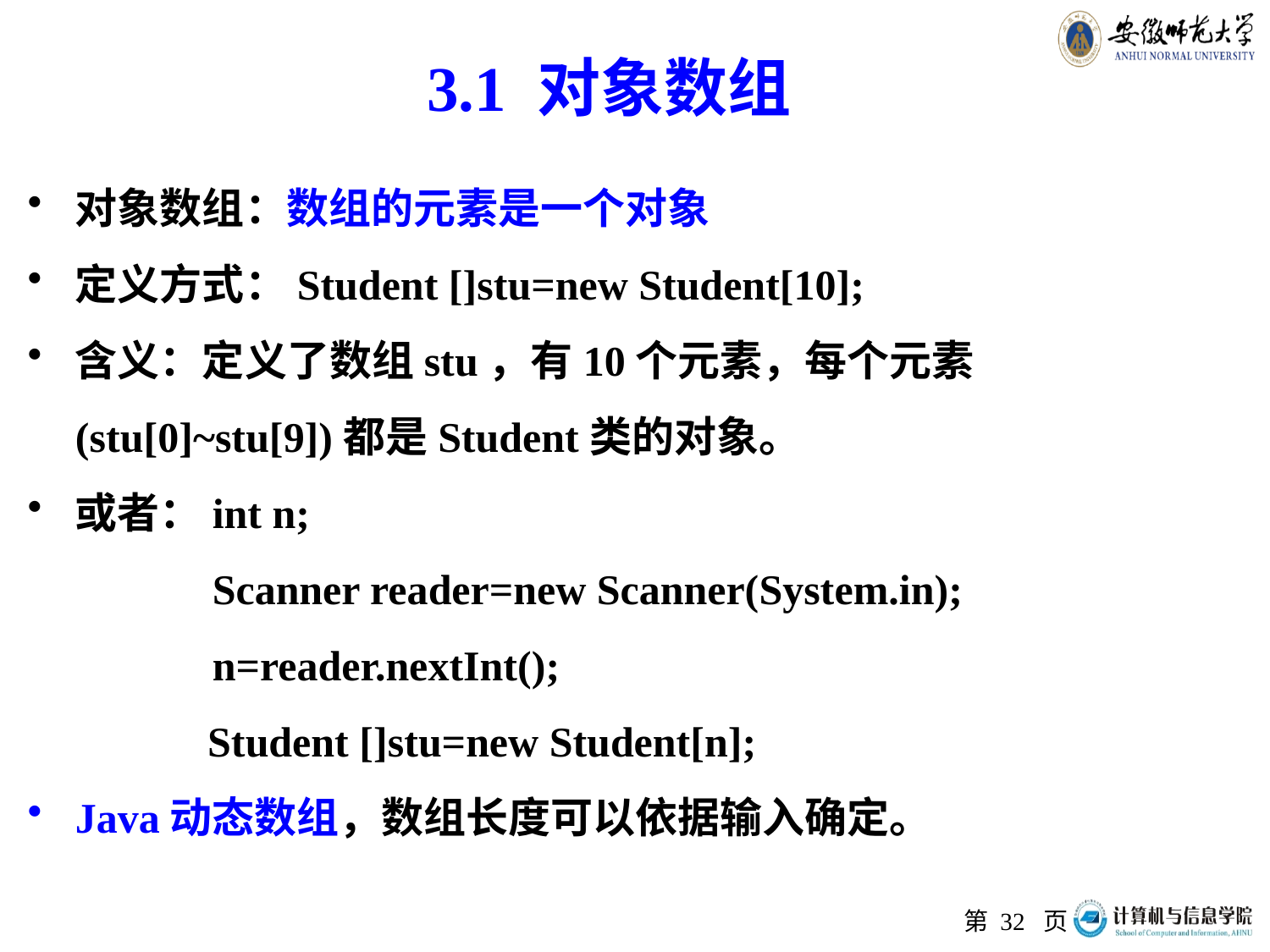

# 3.1 对象数组
对象数组：数组的元素是一个对象
定义方式：Student []stu=new Student[10];
含义：定义了数组stu，有10个元素，每个元素(stu[0]~stu[9])都是Student类的对象。
或者：int n;
        Scanner reader=new Scanner(System.in);
        n=reader.nextInt();
	     Student []stu=new Student[n];
Java动态数组，数组长度可以依据输入确定。
第 32  页